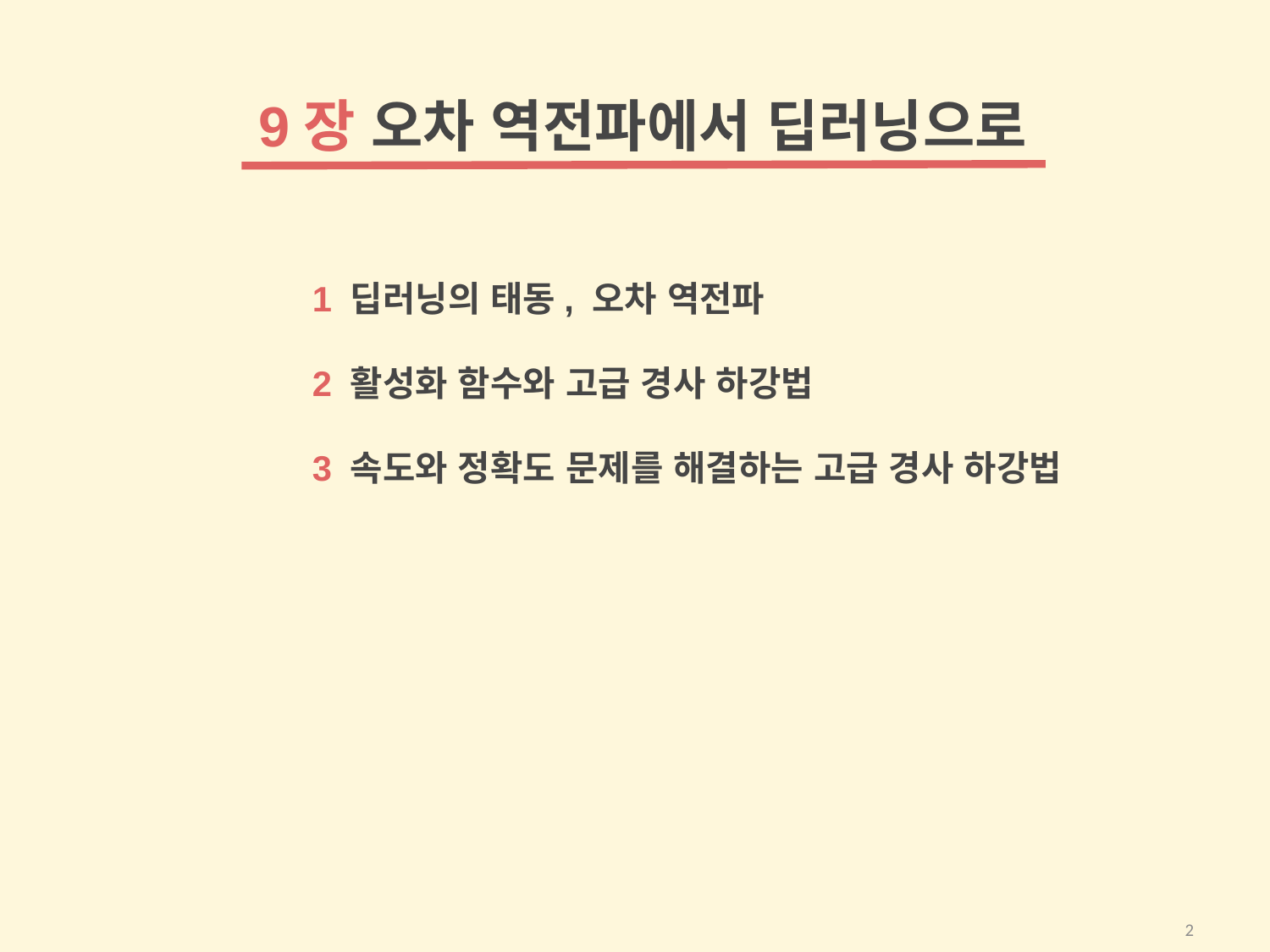

9장 오차 역전파에서 딥러닝으로
1 딥러닝의 태동, 오차 역전파
2 활성화 함수와 고급 경사 하강법
3 속도와 정확도 문제를 해결하는 고급 경사 하강법
2